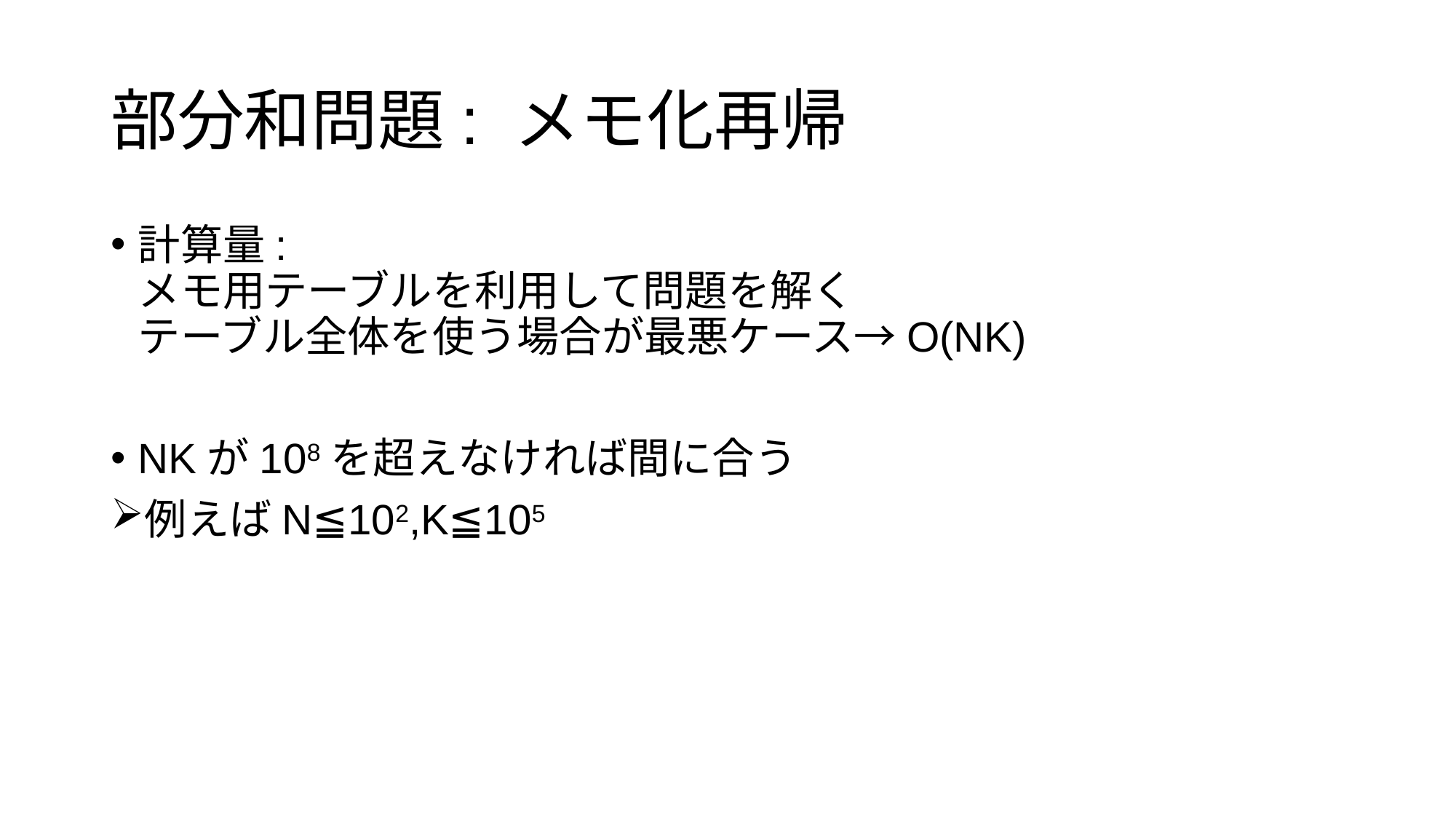

# 部分和問題: メモ化再帰
計算量:
メモ用テーブルを利用して問題を解く
テーブル全体を使う場合が最悪ケース→O(NK)

NKが108を超えなければ間に合う
例えばN≦102,K≦105